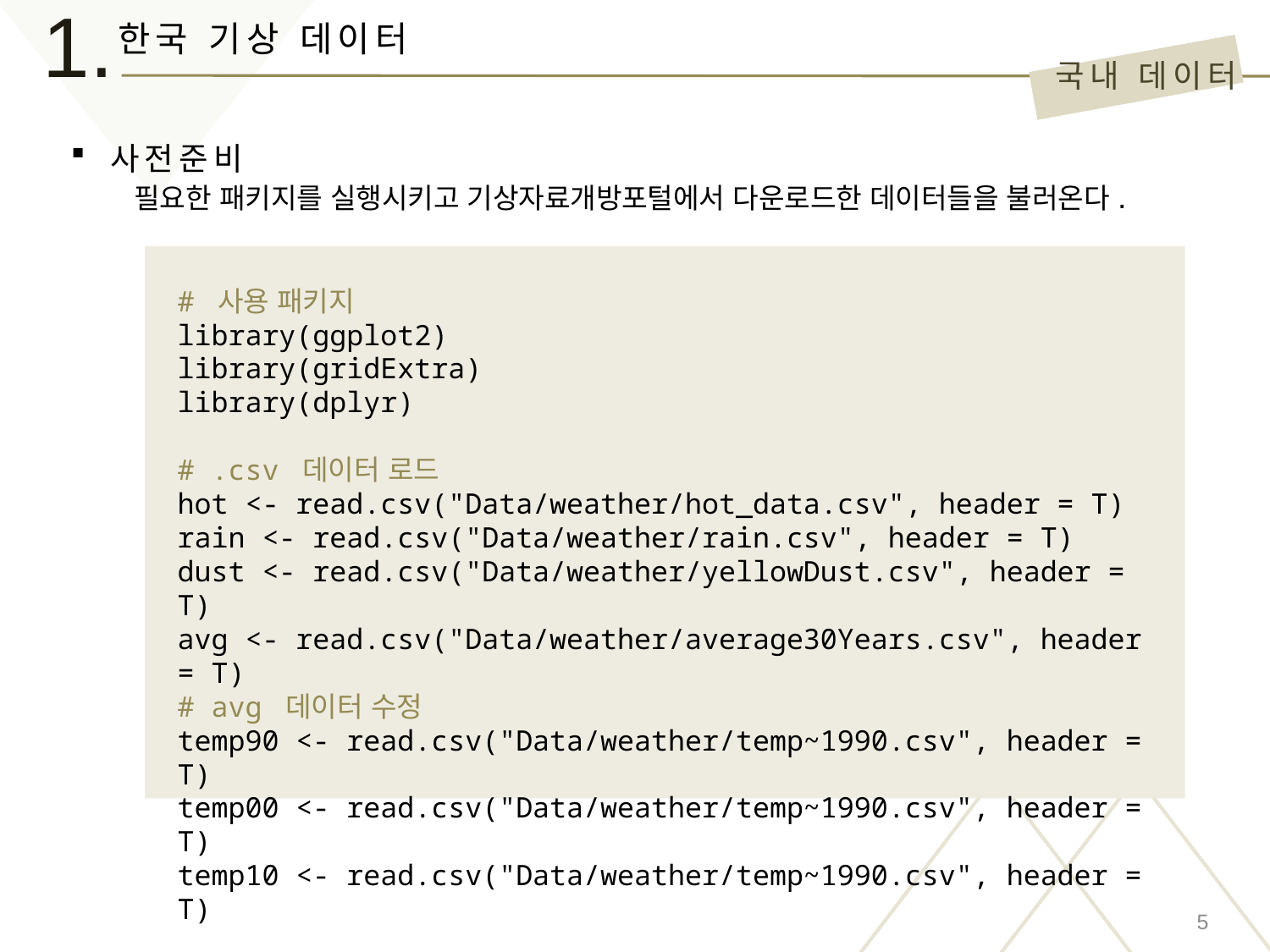

1.
한국 기상 데이터
국내 데이터

사전준비
필요한 패키지를 실행시키고 기상자료개방포털에서 다운로드한 데이터들을 불러온다.

# 사용 패키지
library(ggplot2)
library(gridExtra)
library(dplyr)

# .csv 데이터 로드
hot <- read.csv("Data/weather/hot_data.csv", header = T)
rain <- read.csv("Data/weather/rain.csv", header = T)
dust <- read.csv("Data/weather/yellowDust.csv", header = T)
avg <- read.csv("Data/weather/average30Years.csv", header = T)
# avg 데이터 수정
temp90 <- read.csv("Data/weather/temp~1990.csv", header = T)
temp00 <- read.csv("Data/weather/temp~1990.csv", header = T)
temp10 <- read.csv("Data/weather/temp~1990.csv", header = T)

5